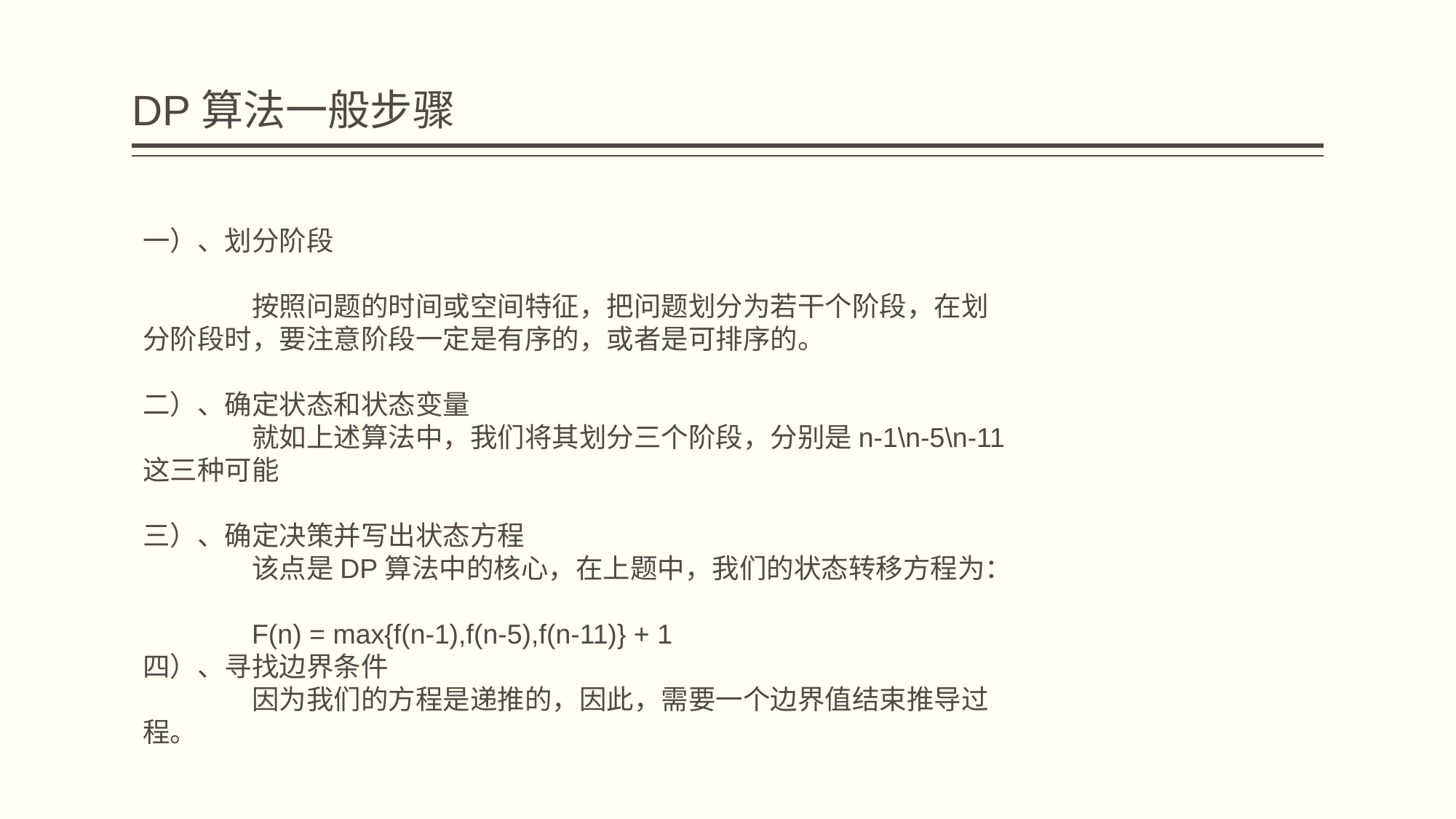

# DP算法一般步骤
一）、划分阶段

	按照问题的时间或空间特征，把问题划分为若干个阶段，在划分阶段时，要注意阶段一定是有序的，或者是可排序的。

二）、确定状态和状态变量
	就如上述算法中，我们将其划分三个阶段，分别是n-1\n-5\n-11这三种可能

三）、确定决策并写出状态方程
	该点是DP算法中的核心，在上题中，我们的状态转移方程为：

	F(n) = max{f(n-1),f(n-5),f(n-11)} + 1
四）、寻找边界条件
	因为我们的方程是递推的，因此，需要一个边界值结束推导过程。